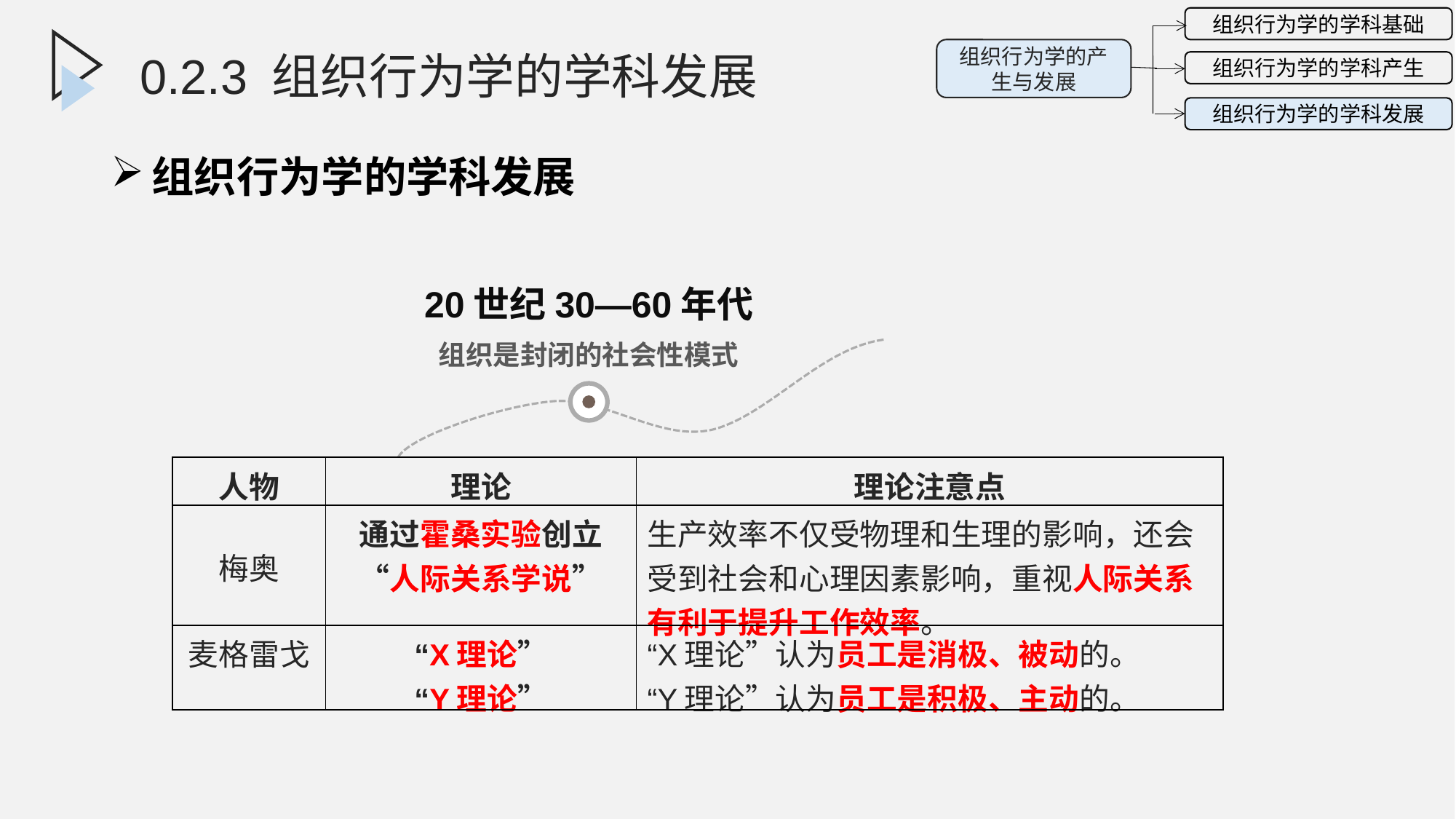

0.2.3.2第二阶段
组织行为学的学科基础
组织行为学的产生与发展
组织行为学的学科产生

组织行为学的学科发展
0.2.3 组织行为学的学科发展
组织行为学的学科发展

20世纪30—60年代
组织是封闭的社会性模式

| 人物 | 理论 | 理论注意点 |
| --- | --- | --- |
| 梅奥 | 通过霍桑实验创立“人际关系学说” | 生产效率不仅受物理和生理的影响，还会受到社会和心理因素影响，重视人际关系有利于提升工作效率。 |
| 麦格雷戈 | “X理论” “Y理论” | “X理论”认为员工是消极、被动的。 “Y理论”认为员工是积极、主动的。 |